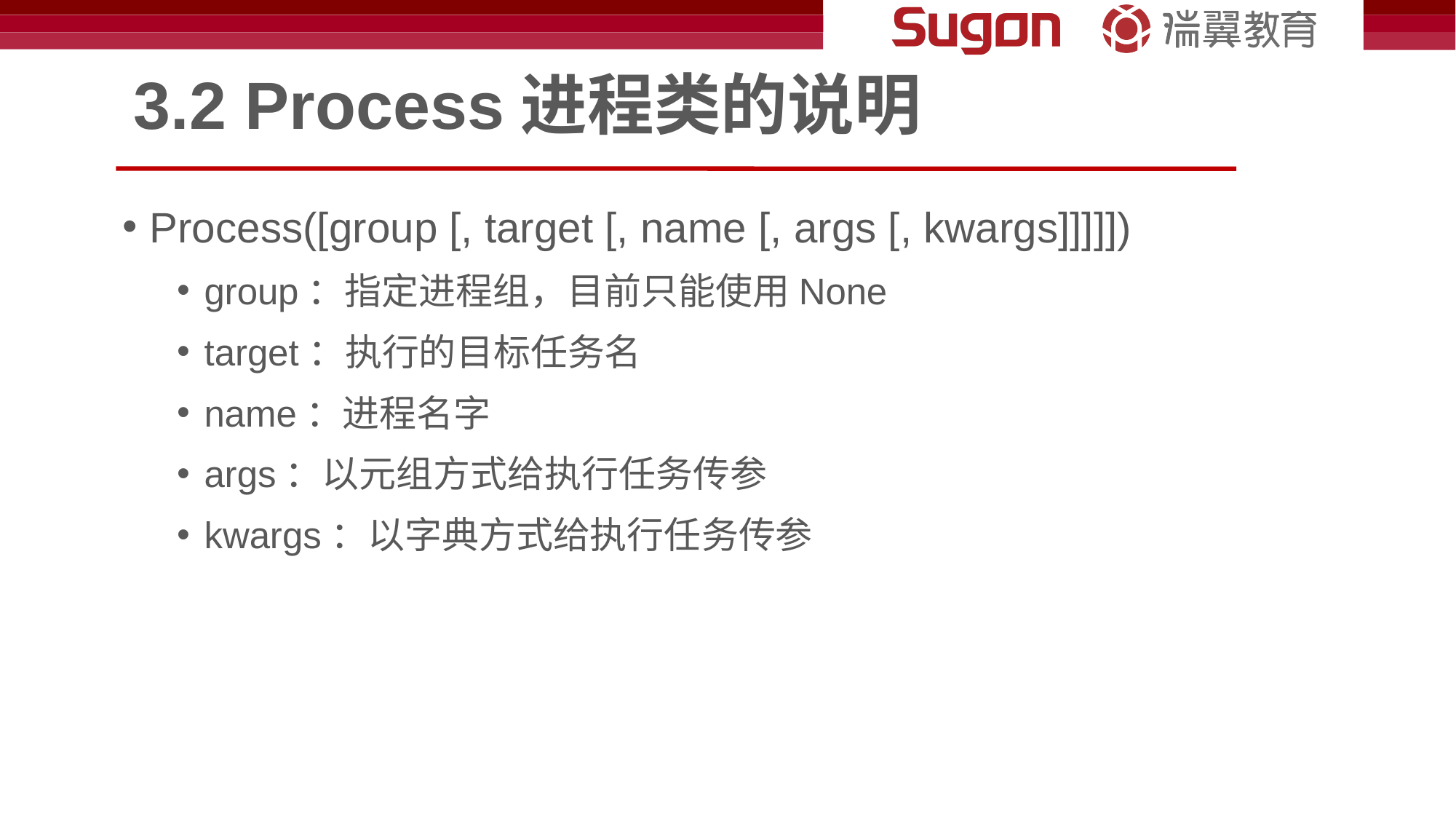

# 3.2 Process进程类的说明
Process([group [, target [, name [, args [, kwargs]]]]])
group：指定进程组，目前只能使用None
target：执行的目标任务名
name：进程名字
args：以元组方式给执行任务传参
kwargs：以字典方式给执行任务传参